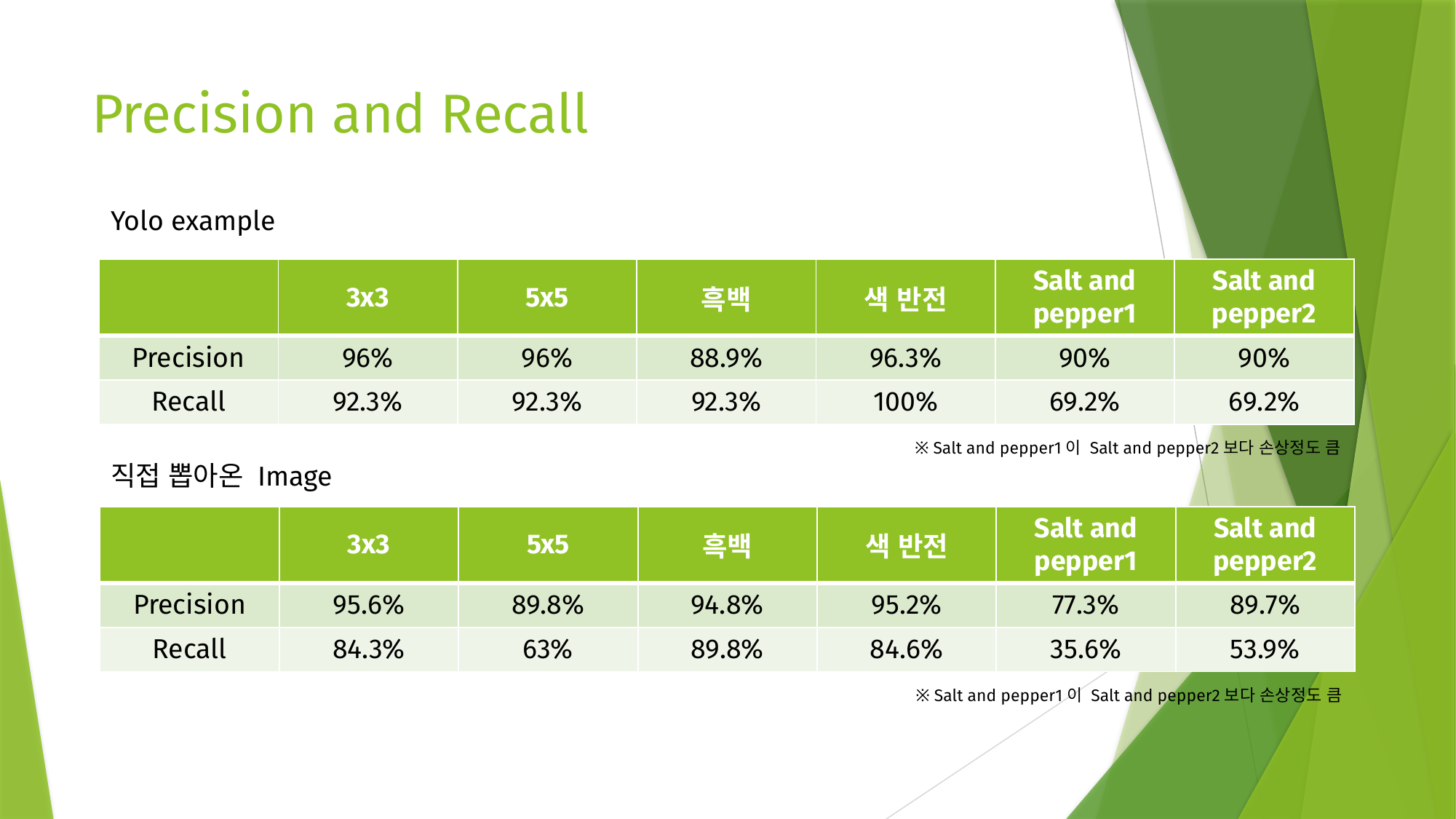

# Precision and Recall
Yolo example
|  | 3x3 | 5x5 | 흑백 | 색 반전 | Salt and pepper1 | Salt and pepper2 |
| --- | --- | --- | --- | --- | --- | --- |
| Precision | 96% | 96% | 88.9% | 96.3% | 90% | 90% |
| Recall | 92.3% | 92.3% | 92.3% | 100% | 69.2% | 69.2% |
※ Salt and pepper1이 Salt and pepper2보다 손상정도 큼
직접 뽑아온 Image
|  | 3x3 | 5x5 | 흑백 | 색 반전 | Salt and pepper1 | Salt and pepper2 |
| --- | --- | --- | --- | --- | --- | --- |
| Precision | 95.6% | 89.8% | 94.8% | 95.2% | 77.3% | 89.7% |
| Recall | 84.3% | 63% | 89.8% | 84.6% | 35.6% | 53.9% |
※ Salt and pepper1이 Salt and pepper2보다 손상정도 큼